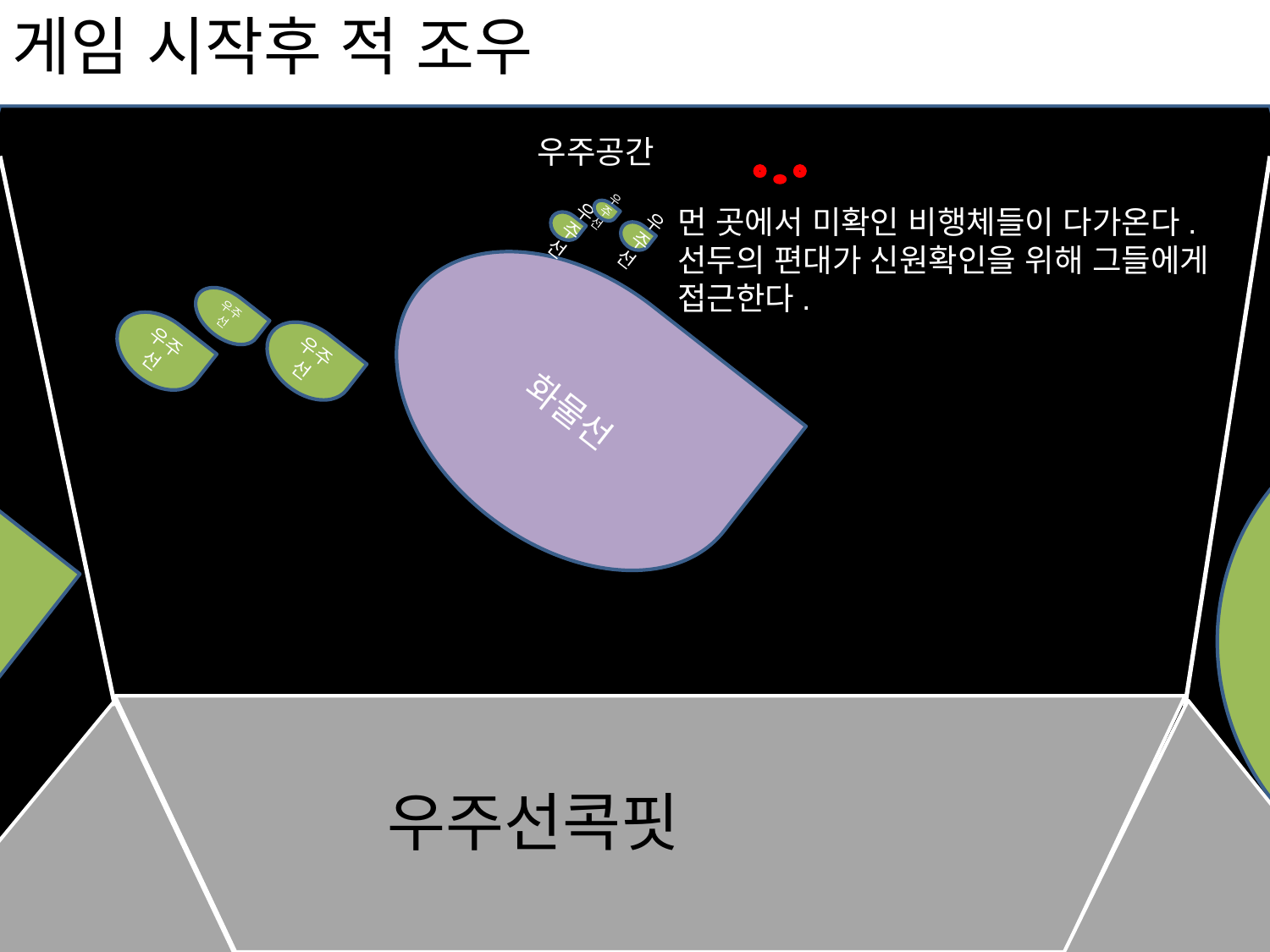

게임 시작후 적 조우

우주공간

먼 곳에서 미확인 비행체들이 다가온다. 선두의 편대가 신원확인을 위해 그들에게 접근한다.
우주선
우주선
우주선
화물선
우주선
우주선
우주선
우주선
우주선

우주선콕핏